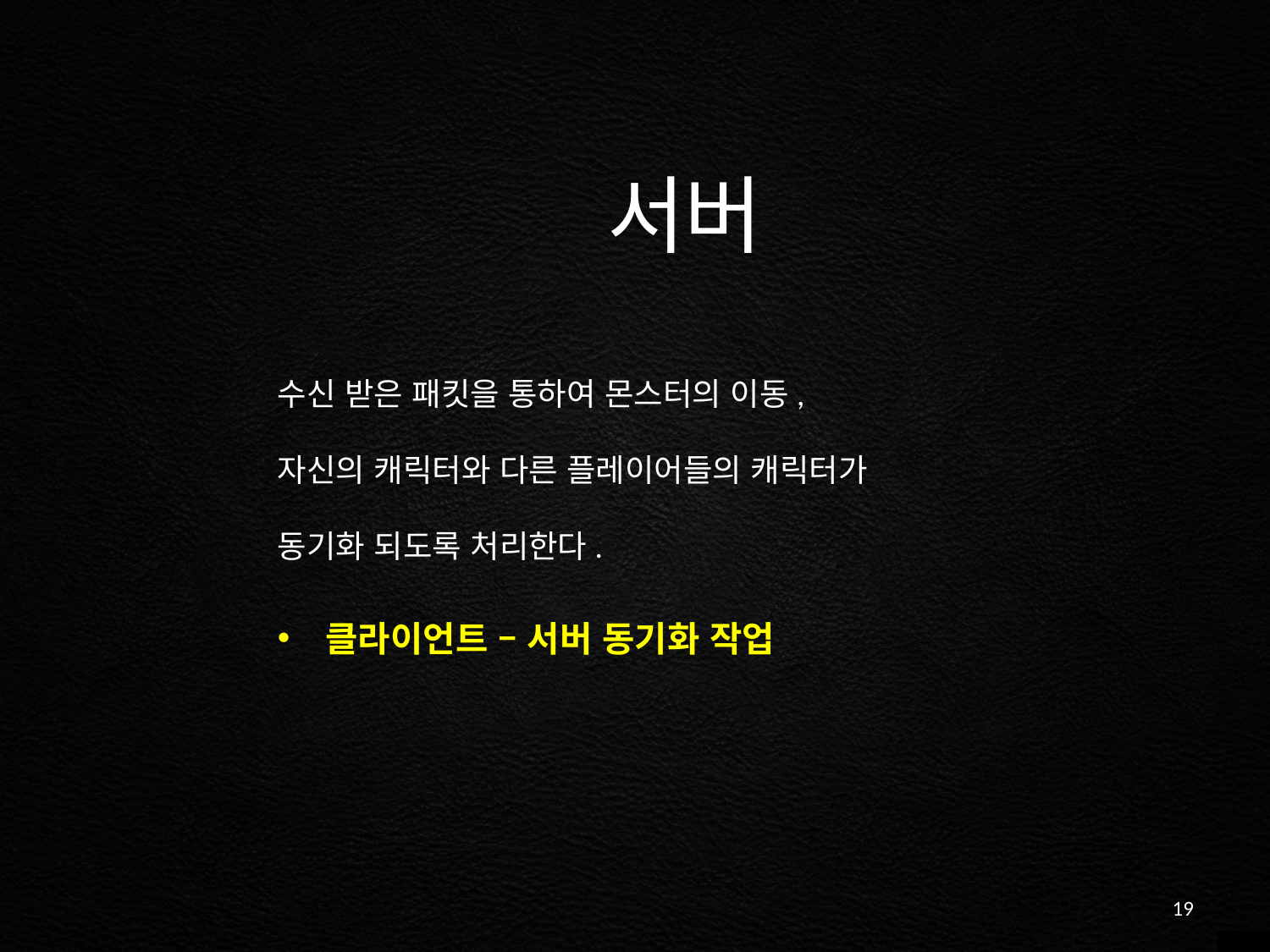

서버

클라이언트 – 서버 동기화 작업
수신 받은 패킷을 통하여 몬스터의 이동,

자신의 캐릭터와 다른 플레이어들의 캐릭터가

동기화 되도록 처리한다.

19